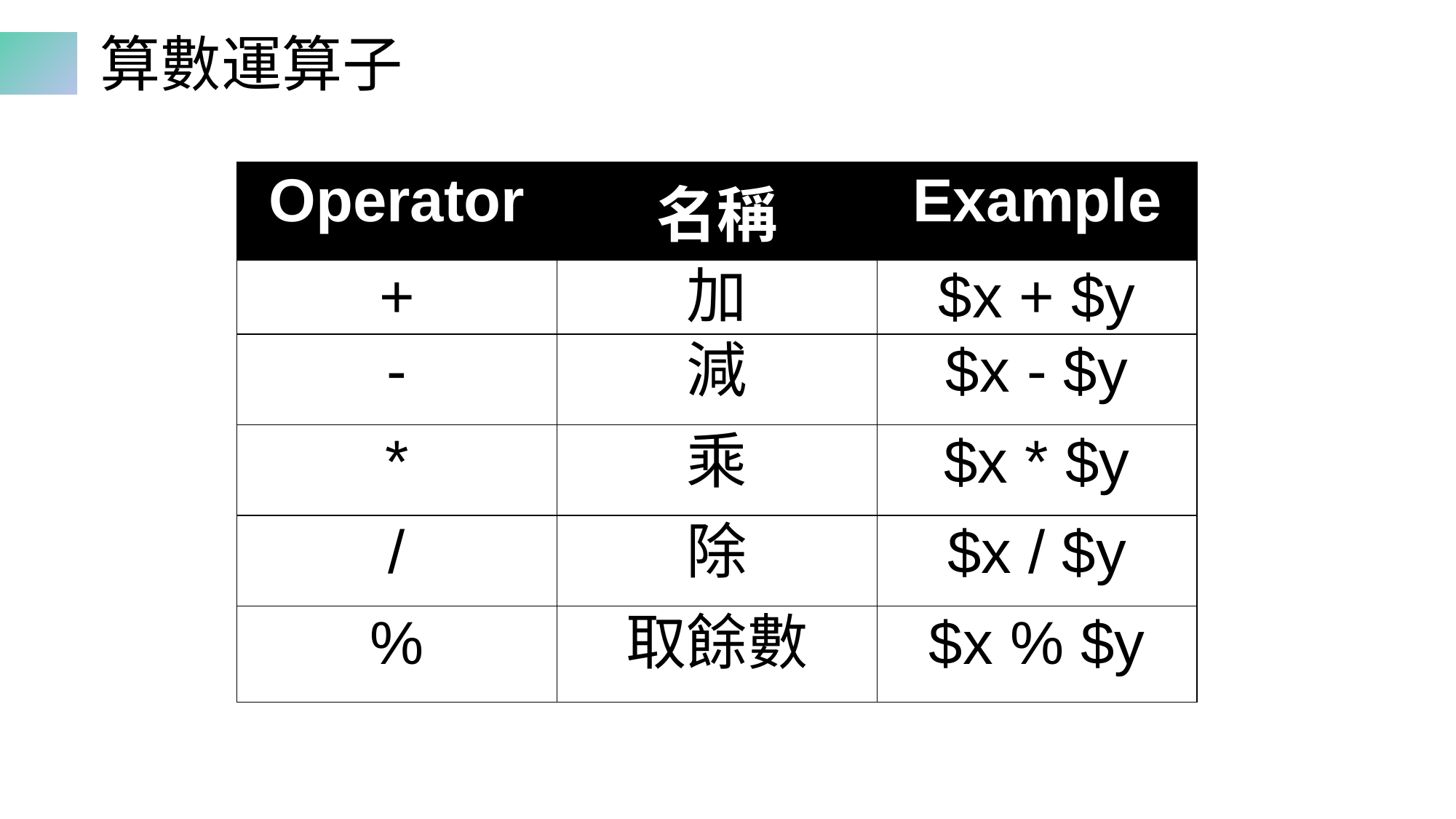

# 算數運算子
| Operator | 名稱 | Example |
| --- | --- | --- |
| + | 加 | $x + $y |
| - | 減 | $x - $y |
| \* | 乘 | $x \* $y |
| / | 除 | $x / $y |
| % | 取餘數 | $x % $y |